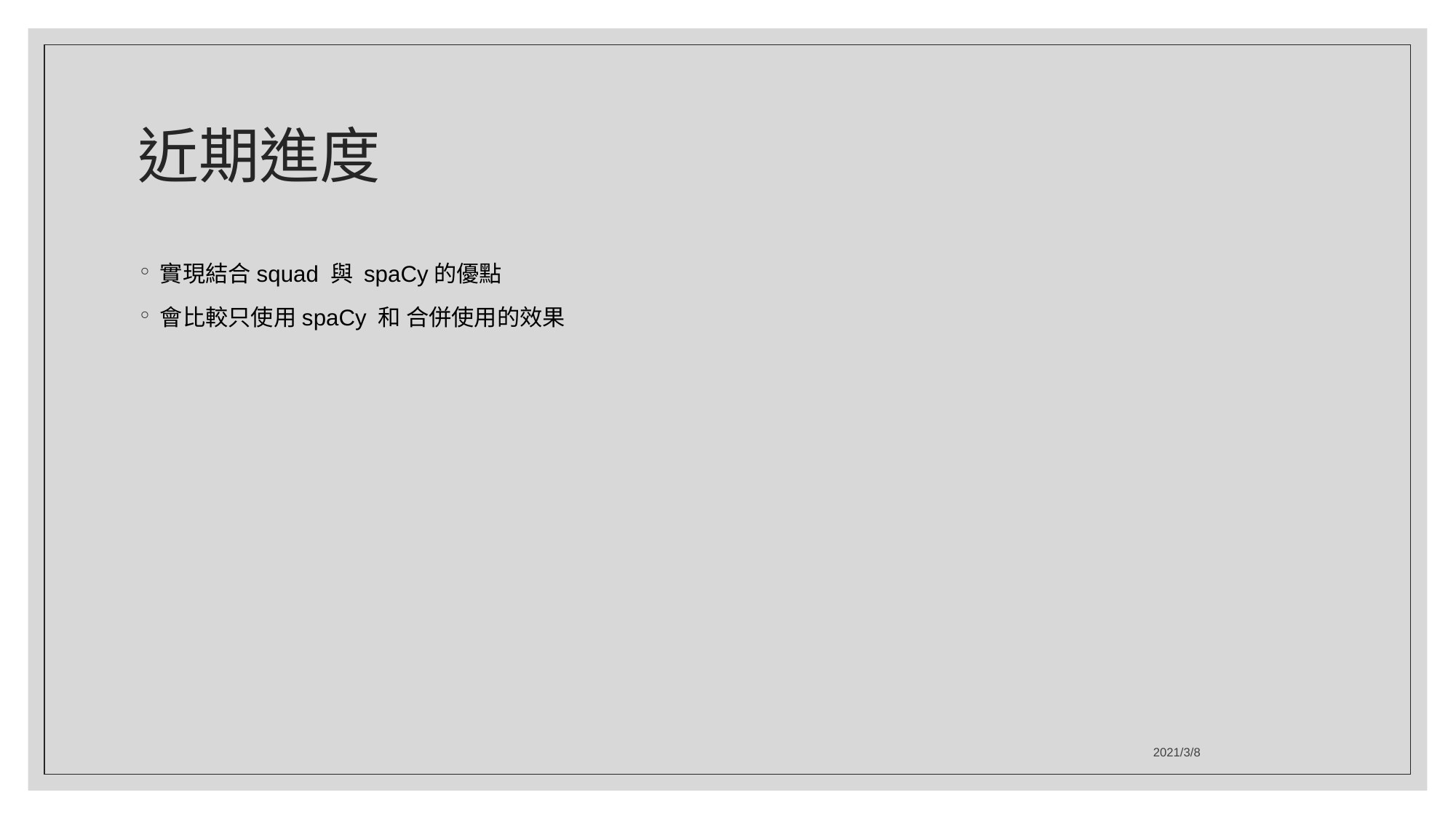

# 近期進度
實現結合squad 與 spaCy的優點
會比較只使用spaCy 和 合併使用的效果
2021/3/8